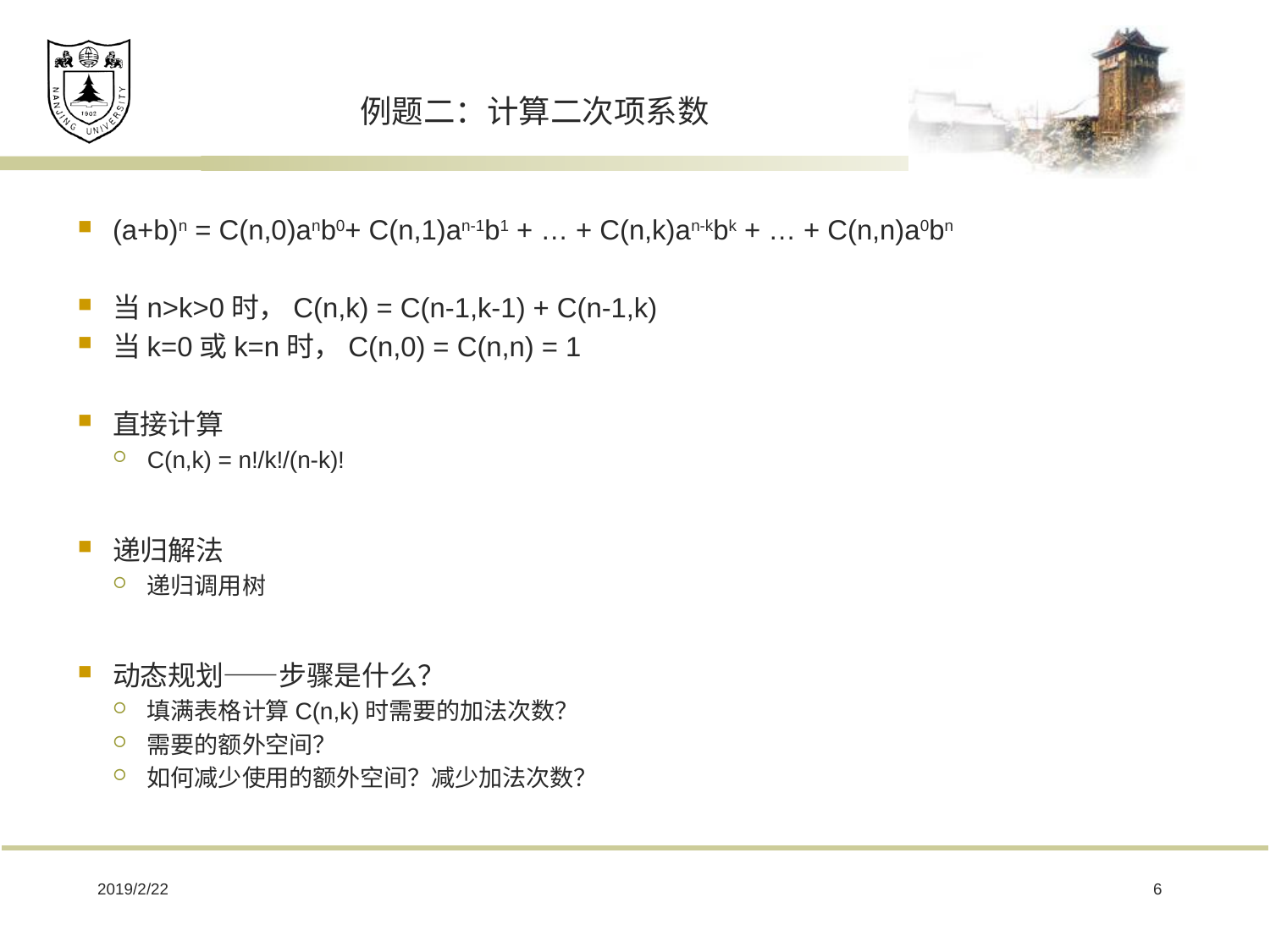

# 例题二：计算二次项系数
(a+b)n = C(n,0)anb0+ C(n,1)an-1b1 + … + C(n,k)an-kbk + … + C(n,n)a0bn

当n>k>0时，C(n,k) = C(n-1,k-1) + C(n-1,k)
当k=0或k=n时，C(n,0) = C(n,n) = 1

直接计算
C(n,k) = n!/k!/(n-k)!

递归解法
递归调用树

动态规划——步骤是什么？
填满表格计算C(n,k)时需要的加法次数？
需要的额外空间？
如何减少使用的额外空间？减少加法次数？
2019/2/22
6